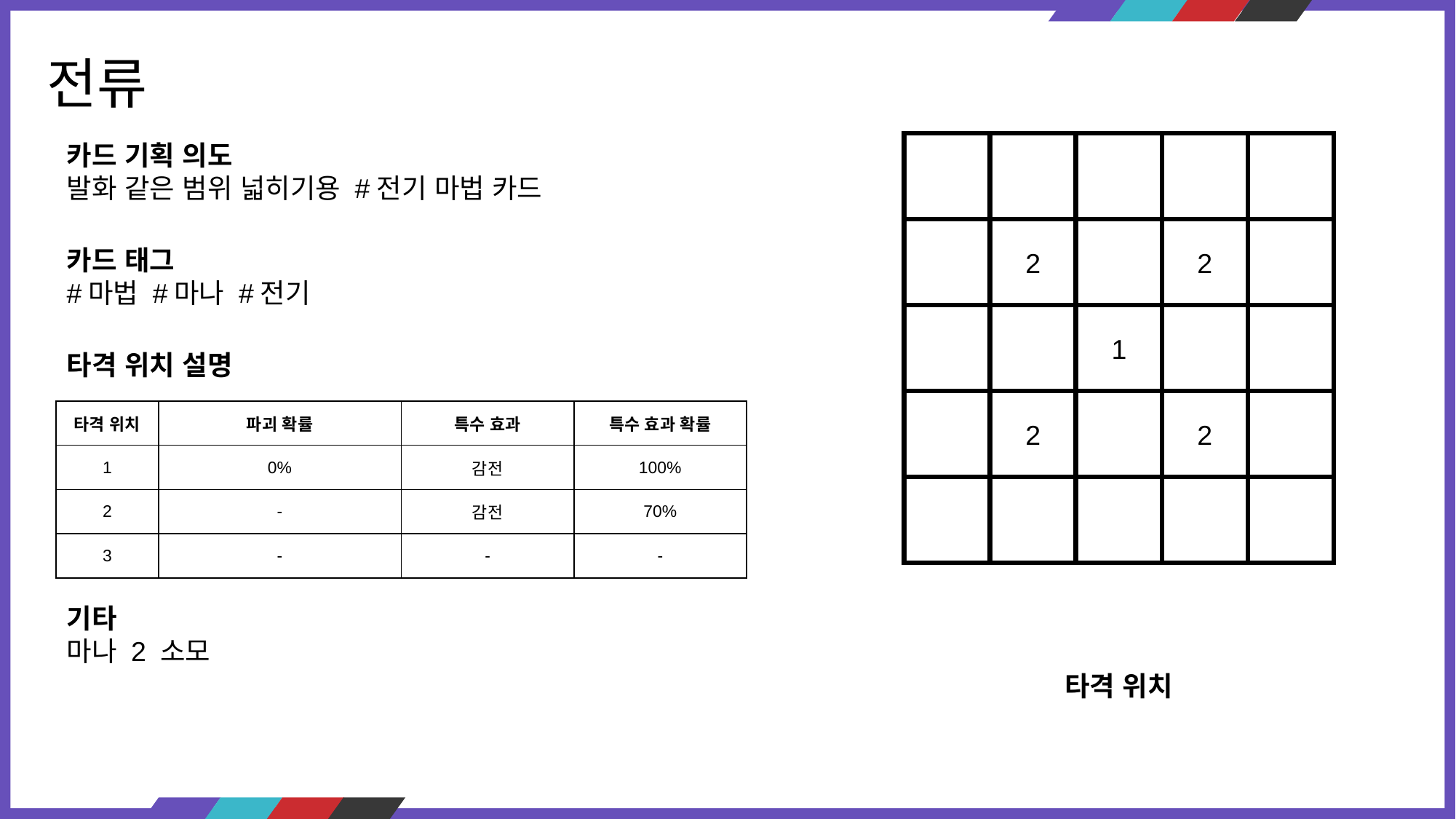

전류
카드 기획 의도
발화 같은 범위 넓히기용 #전기 마법 카드

2

2

카드 태그
#마법 #마나 #전기

1

타격 위치 설명

2

2

| 타격 위치 | 파괴 확률 | 특수 효과 | 특수 효과 확률 |
| --- | --- | --- | --- |
| 1 | 0% | 감전 | 100% |
| 2 | - | 감전 | 70% |
| 3 | - | - | - |

기타
마나 2 소모
타격 위치